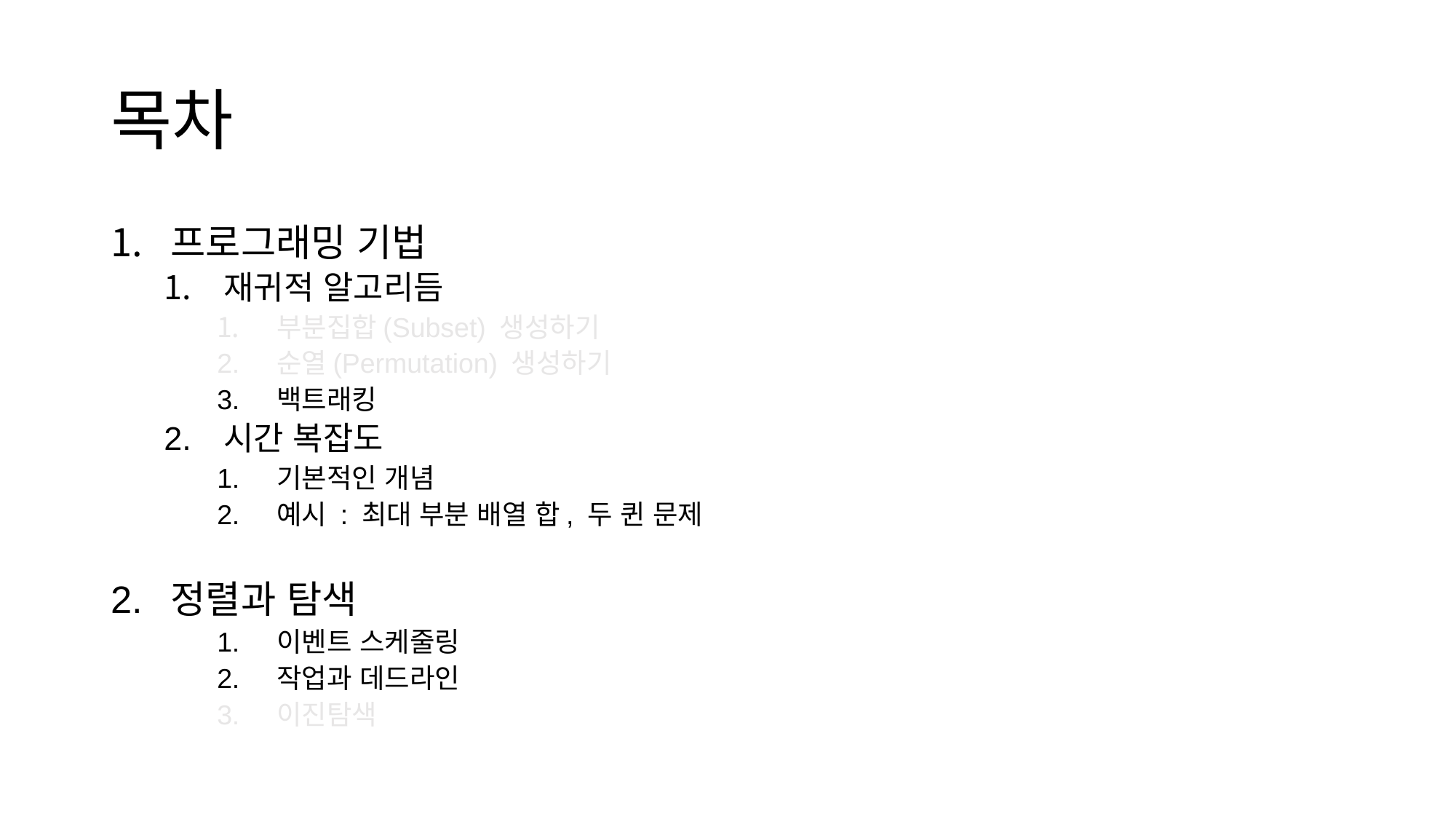

# 목차
프로그래밍 기법
재귀적 알고리듬
부분집합(Subset) 생성하기
순열(Permutation) 생성하기
백트래킹
시간 복잡도
기본적인 개념
예시 : 최대 부분 배열 합, 두 퀸 문제

정렬과 탐색
이벤트 스케줄링
작업과 데드라인
이진탐색